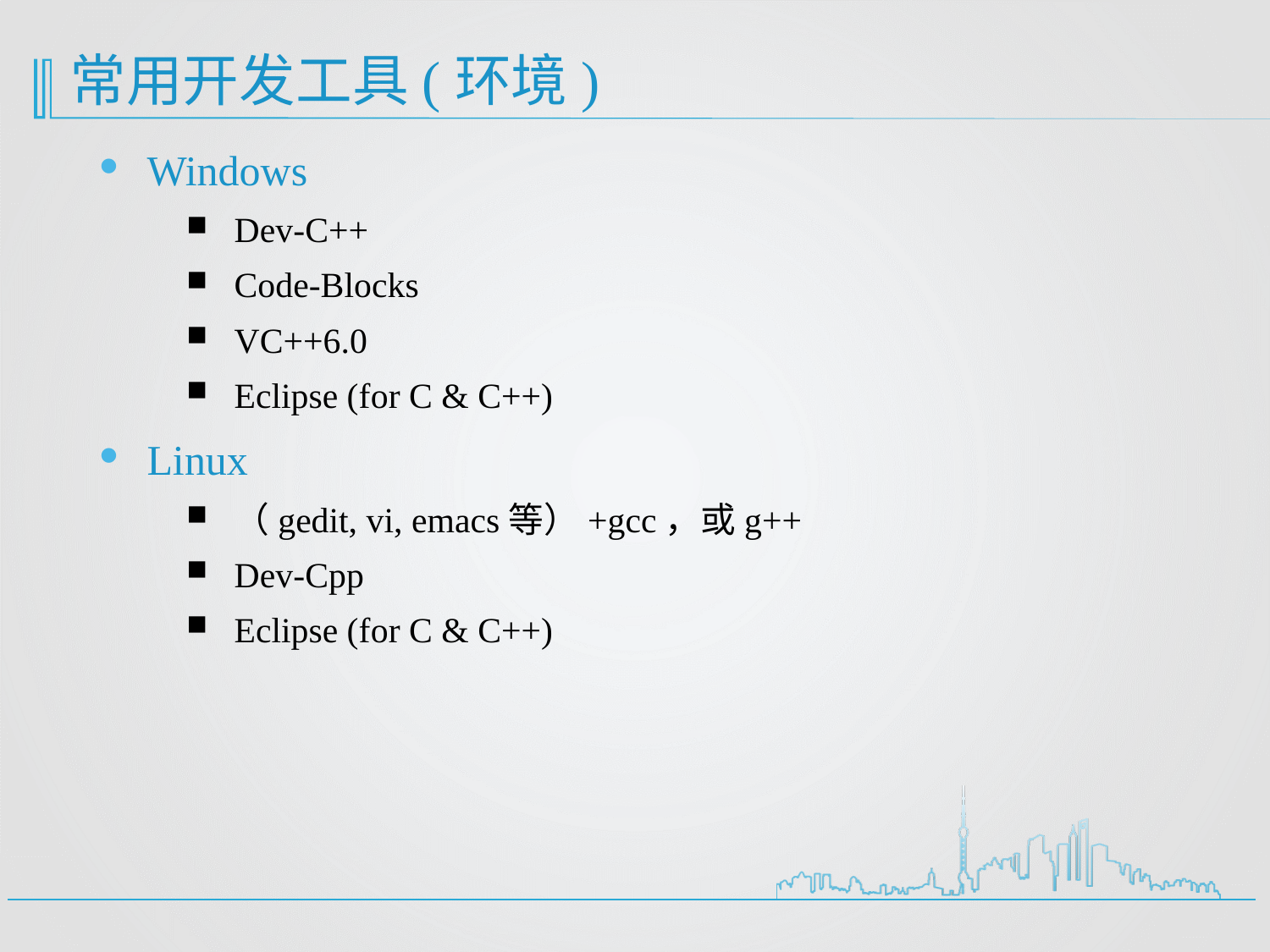

# 常用开发工具(环境)
Windows
Dev-C++
Code-Blocks
VC++6.0
Eclipse (for C & C++)
Linux
（gedit, vi, emacs等）+gcc，或g++
Dev-Cpp
Eclipse (for C & C++)